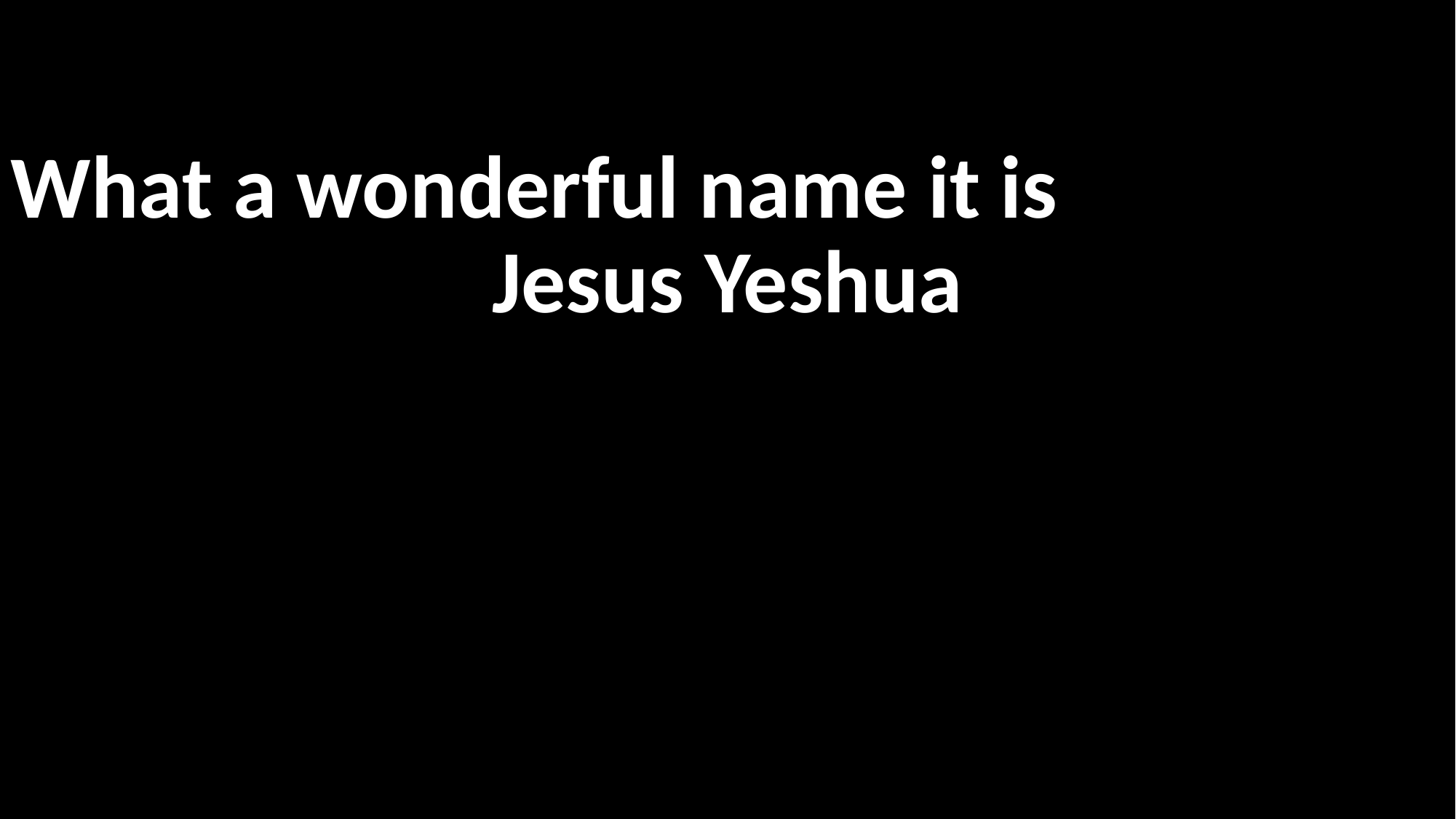

What a wonderful name it is
Jesus Yeshua
위대하신 주의 이름
예수 예슈아